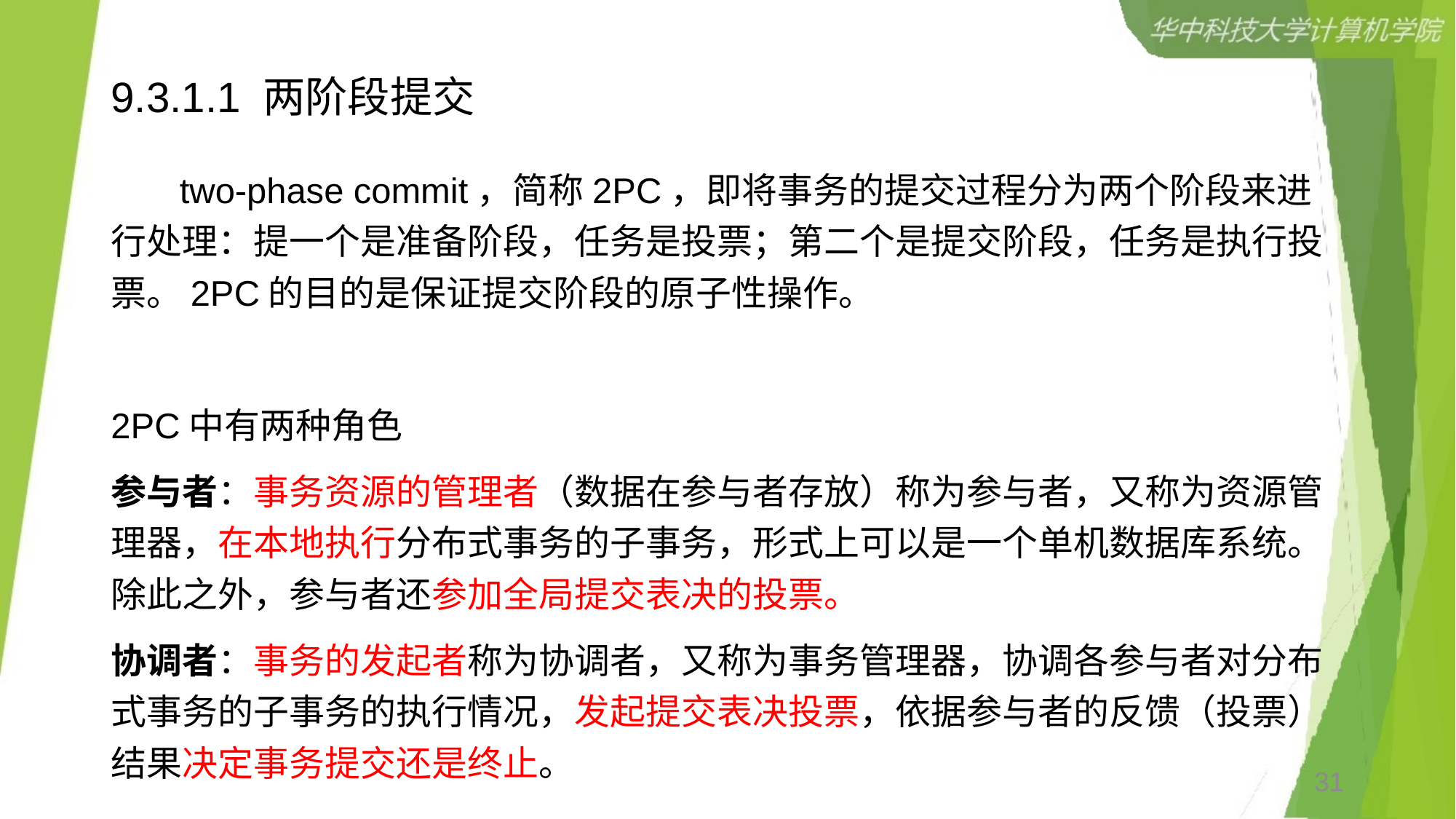

# 9.3.1.1 两阶段提交
       two-phase commit，简称2PC，即将事务的提交过程分为两个阶段来进行处理：提一个是准备阶段，任务是投票；第二个是提交阶段，任务是执行投票。2PC的目的是保证提交阶段的原子性操作。

2PC中有两种角色
参与者：事务资源的管理者（数据在参与者存放）称为参与者，又称为资源管理器，在本地执行分布式事务的子事务，形式上可以是一个单机数据库系统。除此之外，参与者还参加全局提交表决的投票。
协调者：事务的发起者称为协调者，又称为事务管理器，协调各参与者对分布式事务的子事务的执行情况，发起提交表决投票，依据参与者的反馈（投票）结果决定事务提交还是终止。
31